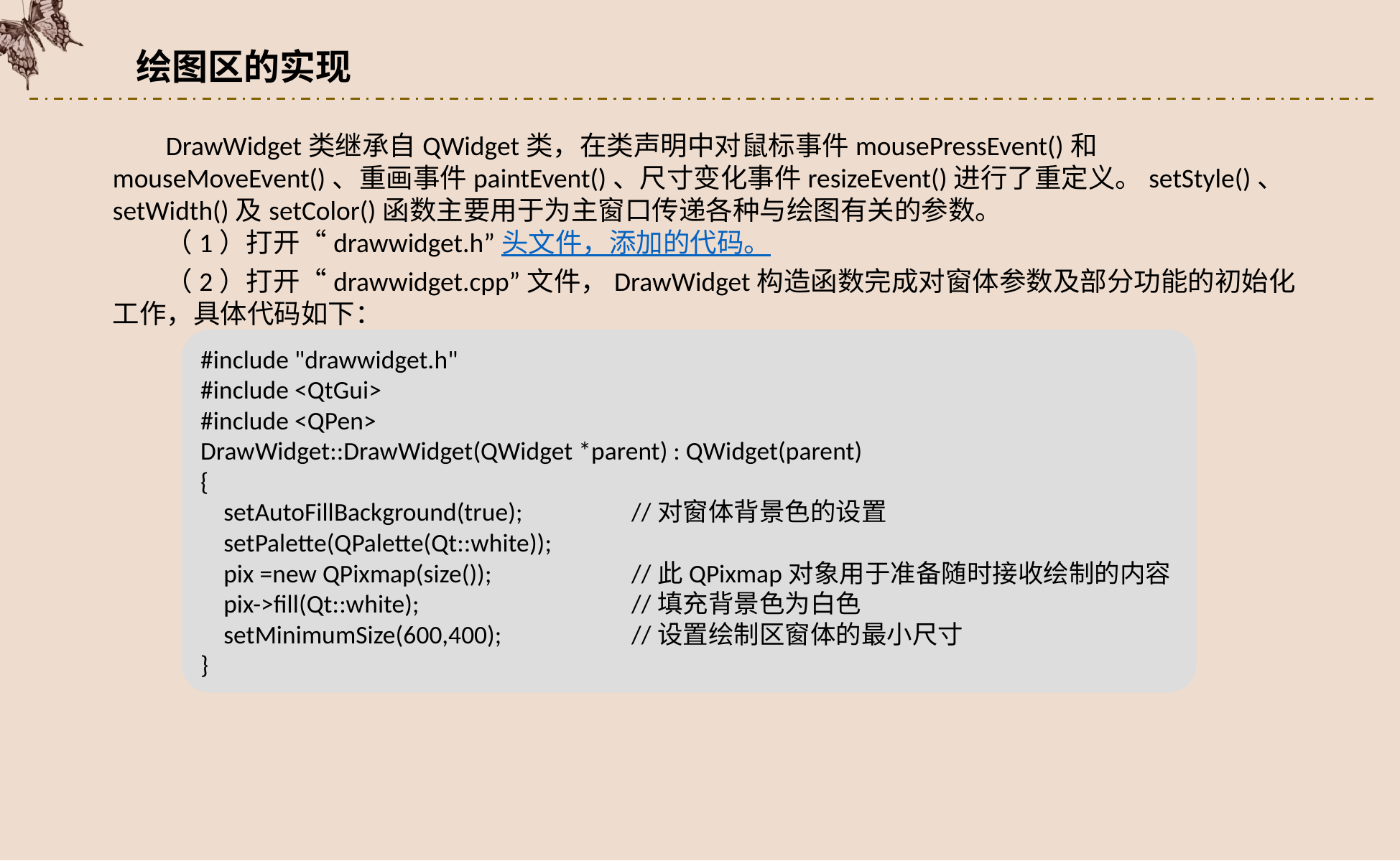

绘图区的实现
DrawWidget类继承自QWidget类，在类声明中对鼠标事件mousePressEvent()和mouseMoveEvent()、重画事件paintEvent()、尺寸变化事件resizeEvent()进行了重定义。setStyle()、setWidth()及setColor()函数主要用于为主窗口传递各种与绘图有关的参数。
（1）打开“drawwidget.h”头文件，添加的代码。
（2）打开“drawwidget.cpp”文件，DrawWidget构造函数完成对窗体参数及部分功能的初始化工作，具体代码如下：
#include "drawwidget.h"
#include <QtGui>
#include <QPen>
DrawWidget::DrawWidget(QWidget *parent) : QWidget(parent)
{
    setAutoFillBackground(true);    	//对窗体背景色的设置
    setPalette(QPalette(Qt::white));
    pix =new QPixmap(size()); 		//此QPixmap对象用于准备随时接收绘制的内容
    pix->fill(Qt::white);            		//填充背景色为白色
    setMinimumSize(600,400);      	//设置绘制区窗体的最小尺寸
}